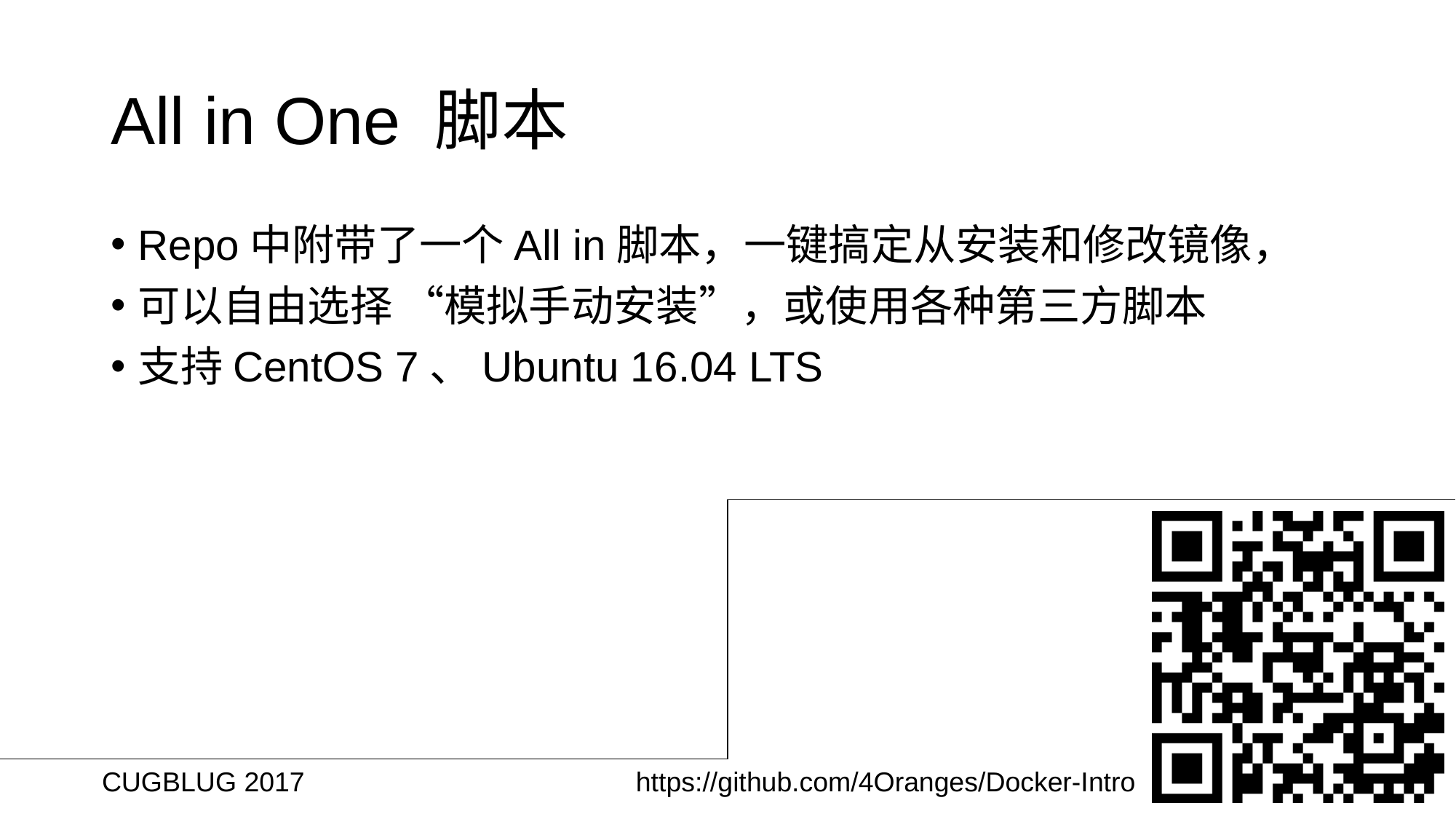

# All in One 脚本
Repo中附带了一个All in脚本，一键搞定从安装和修改镜像，
可以自由选择 “模拟手动安装”，或使用各种第三方脚本
支持CentOS 7、Ubuntu 16.04 LTS